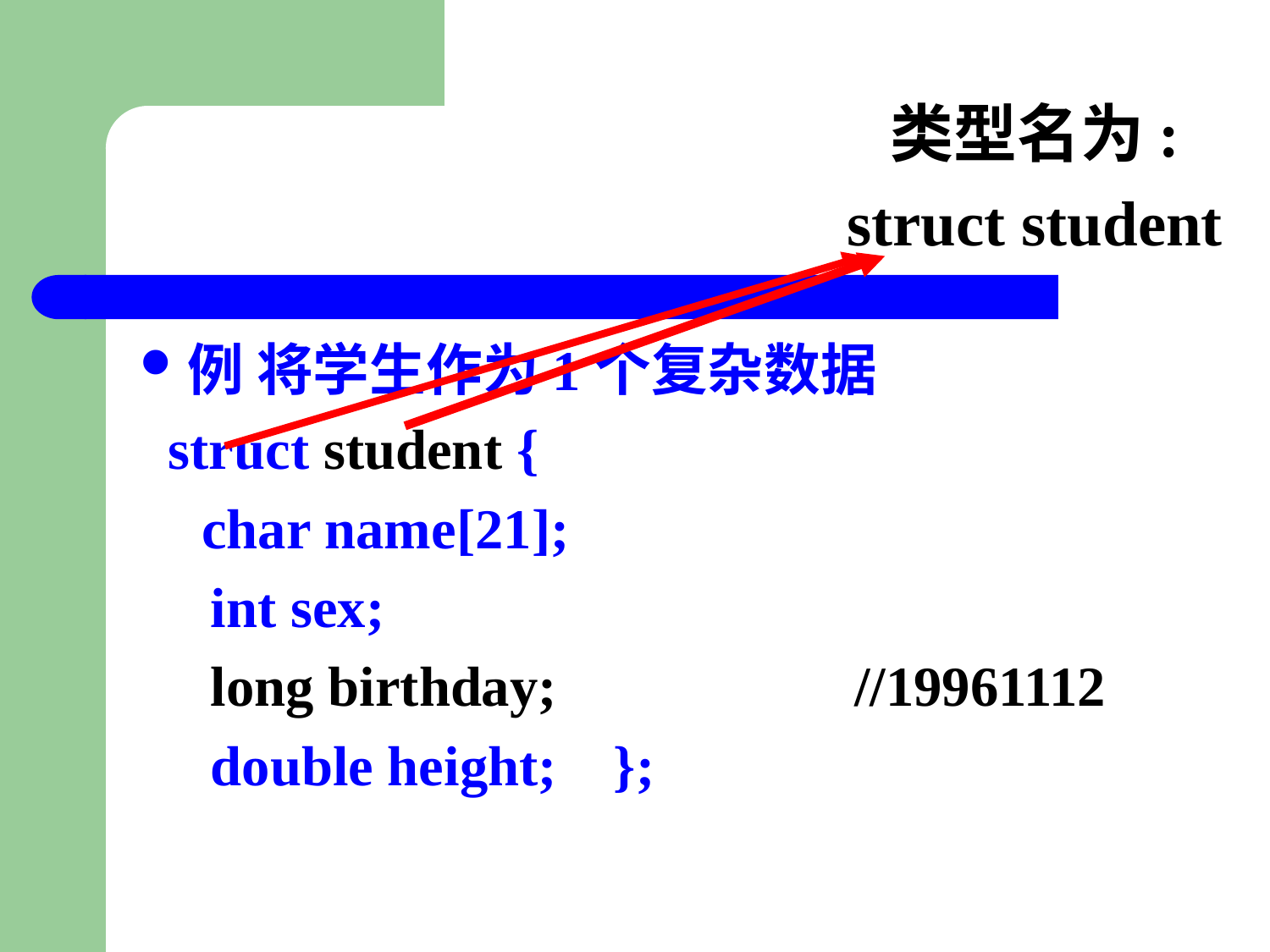

#
类型名为:
struct student

例 将学生作为1个复杂数据
  struct student {
	 char name[21];
     int sex;
     long birthday;                     //19961112
     double height;    };